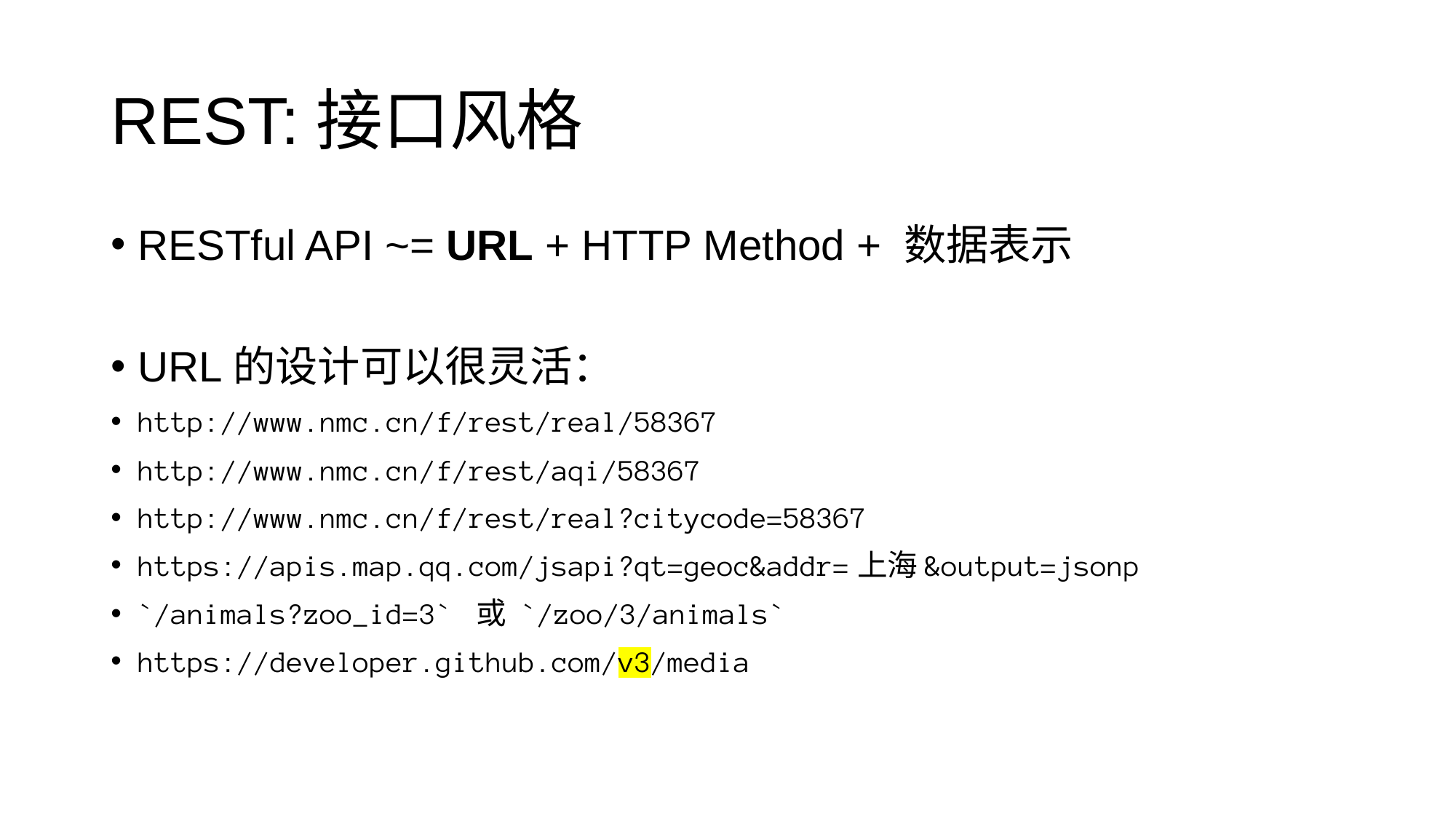

# REST:接口风格
RESTful API ~= URL + HTTP Method + 数据表示

URL的设计可以很灵活：
http://www.nmc.cn/f/rest/real/58367
http://www.nmc.cn/f/rest/aqi/58367
http://www.nmc.cn/f/rest/real?citycode=58367
https://apis.map.qq.com/jsapi?qt=geoc&addr=上海&output=jsonp
`/animals?zoo_id=3` 或 `/zoo/3/animals`
https://developer.github.com/v3/media